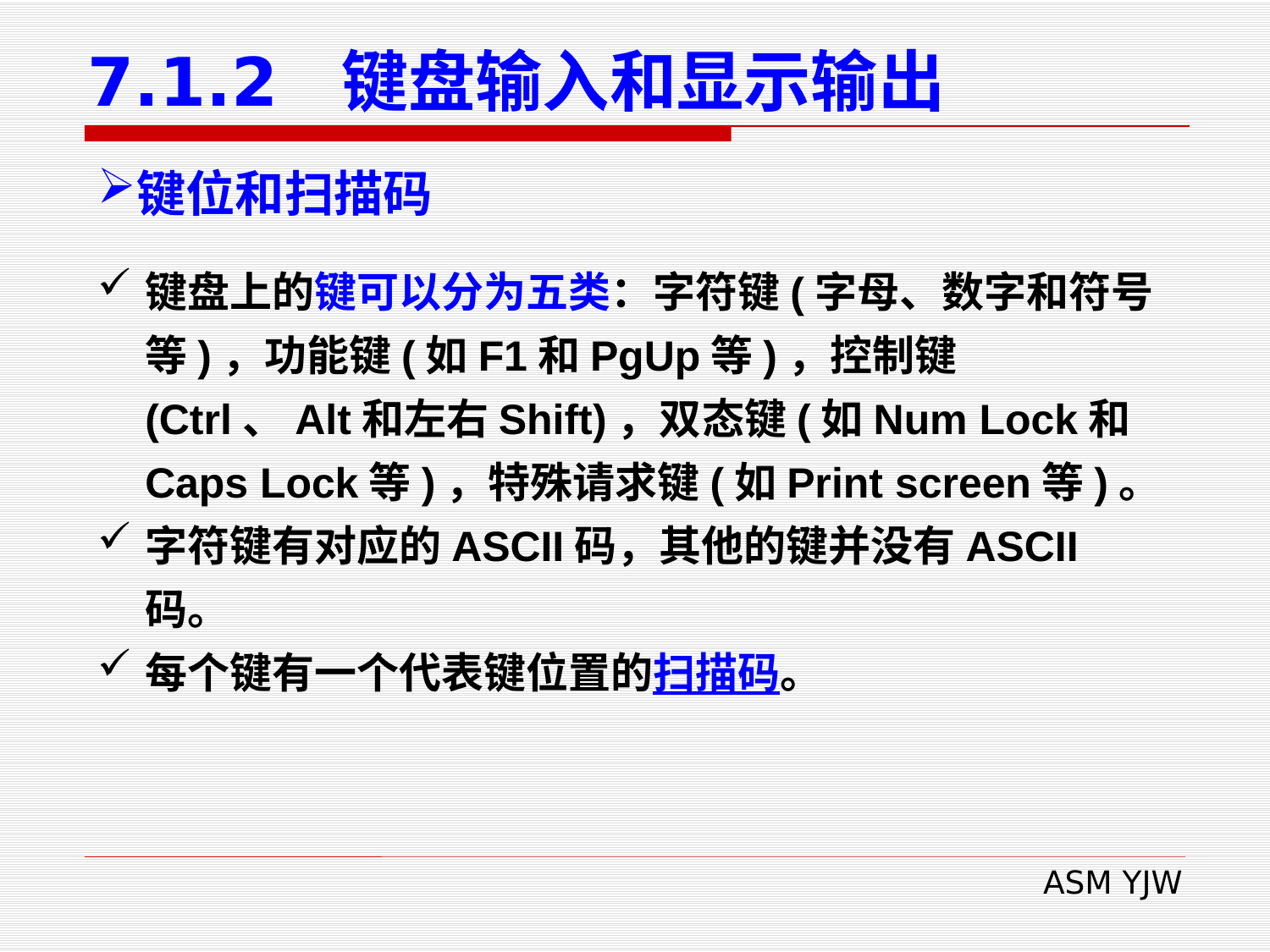

# 7.1.2  键盘输入和显示输出
键位和扫描码
键盘上的键可以分为五类：字符键(字母、数字和符号等)，功能键(如F1和PgUp等)，控制键(Ctrl、Alt和左右Shift)，双态键(如Num Lock和Caps Lock等)，特殊请求键(如Print screen等)。
字符键有对应的ASCII码，其他的键并没有ASCII码。
每个键有一个代表键位置的扫描码。